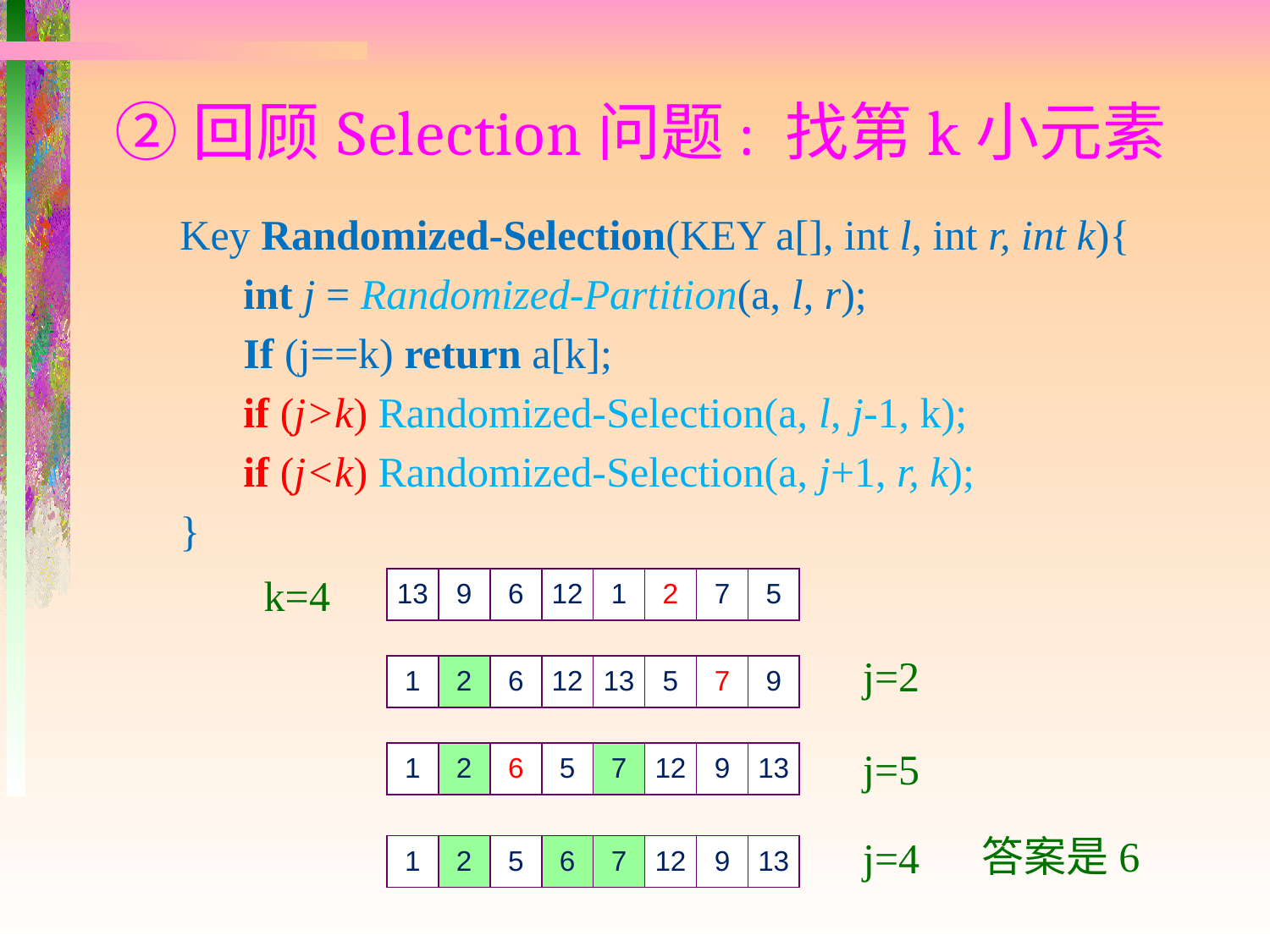

# ②回顾Selection问题: 找第k小元素
Key Randomized-Selection(KEY a[], int l, int r, int k){
int j = Randomized-Partition(a, l, r);
If (j==k) return a[k];
if (j>k) Randomized-Selection(a, l, j-1, k);
if (j<k) Randomized-Selection(a, j+1, r, k);
}
k=4
| 13 | 9 | 6 | 12 | 1 | 2 | 7 | 5 |
| --- | --- | --- | --- | --- | --- | --- | --- |
j=2
| 1 | 2 | 6 | 12 | 13 | 5 | 7 | 9 |
| --- | --- | --- | --- | --- | --- | --- | --- |
j=5
| 1 | 2 | 6 | 5 | 7 | 12 | 9 | 13 |
| --- | --- | --- | --- | --- | --- | --- | --- |
答案是6
j=4
| 1 | 2 | 5 | 6 | 7 | 12 | 9 | 13 |
| --- | --- | --- | --- | --- | --- | --- | --- |